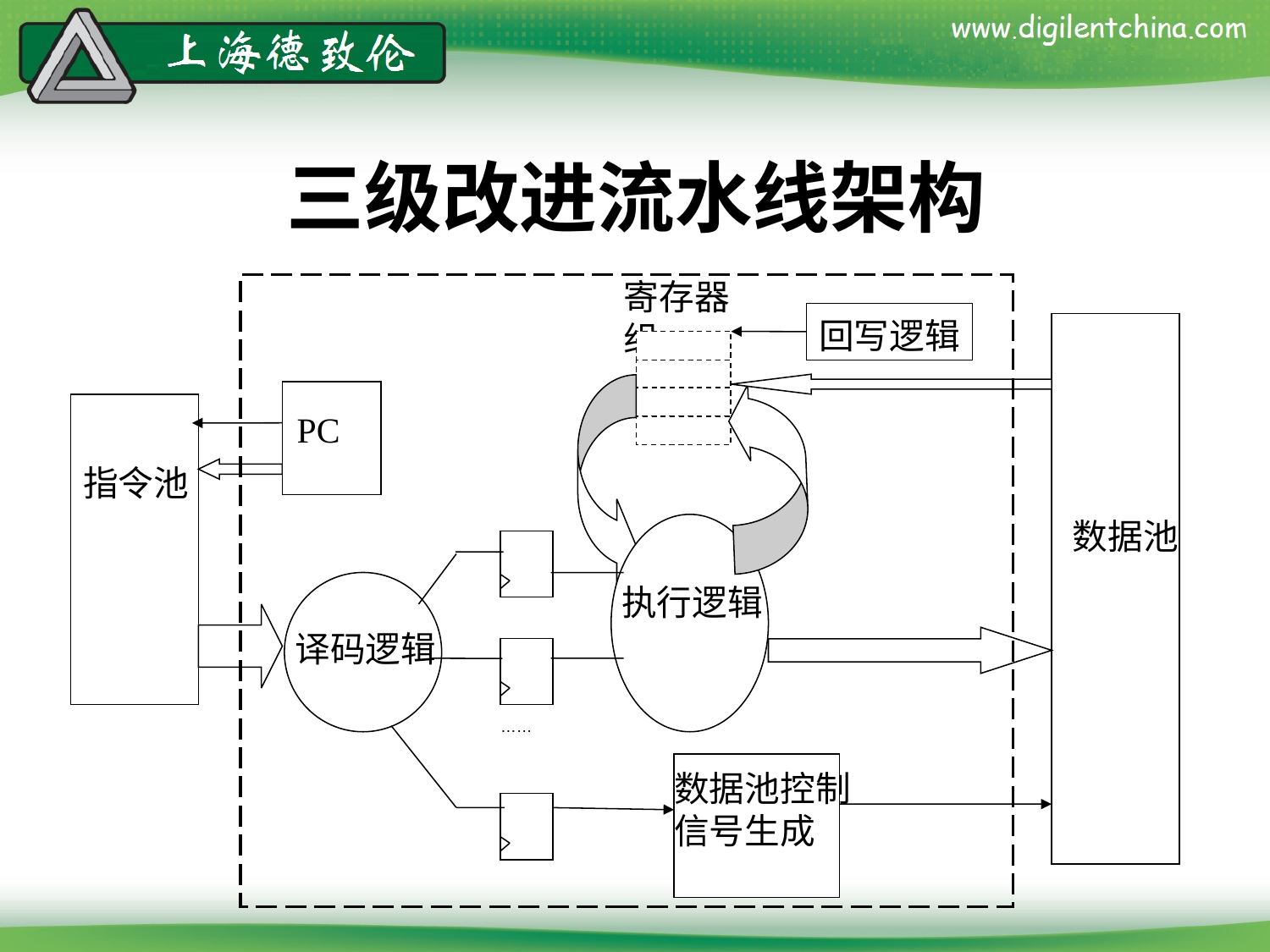

# 三级改进流水线架构

寄存器组

回写逻辑

PC

指令池

数据池

执行逻辑

译码逻辑

……

数据池控制信号生成